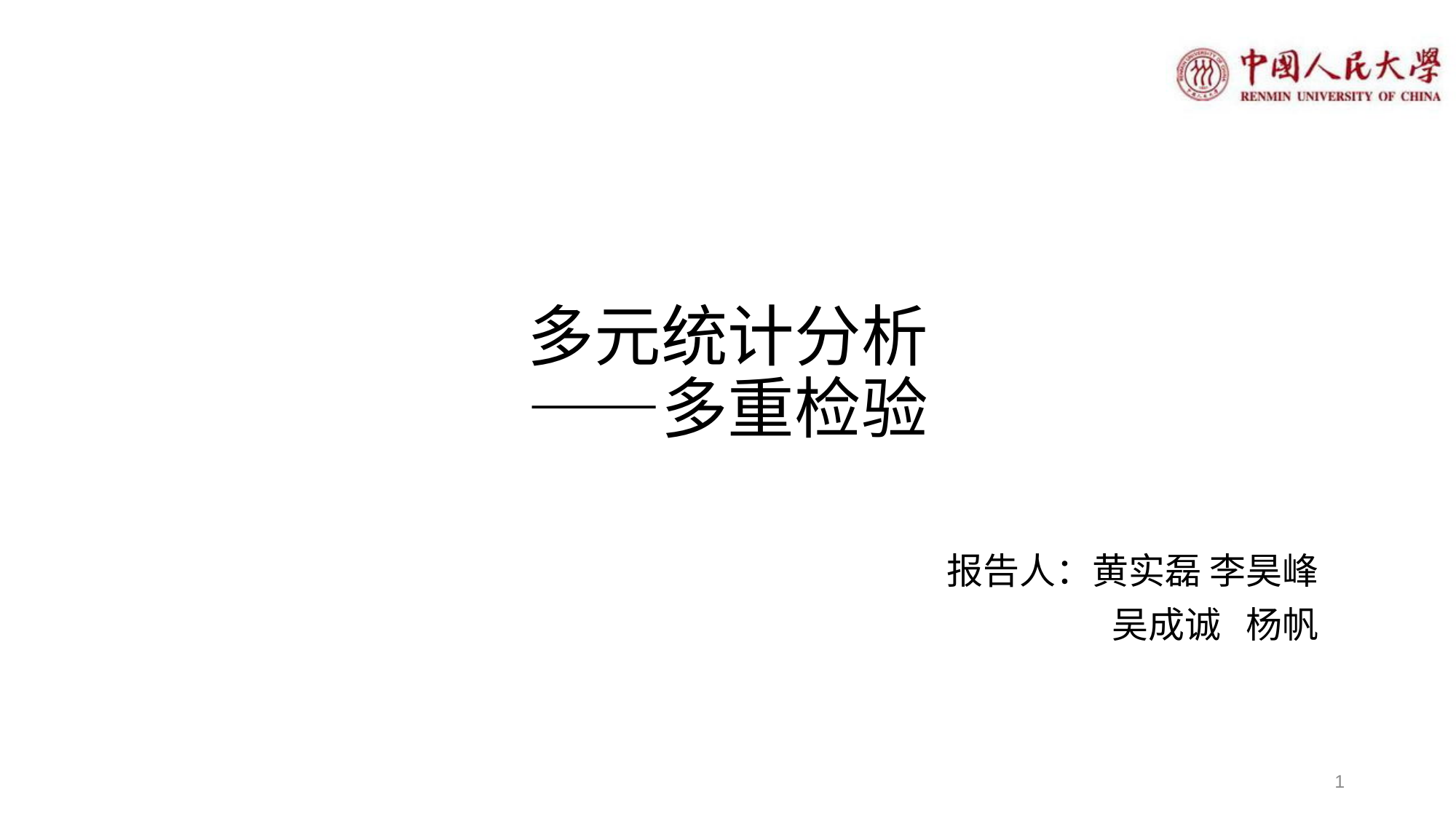

# 多元统计分析 ——多重检验
报告人：黄实磊 李昊峰
吴成诚   杨帆
1